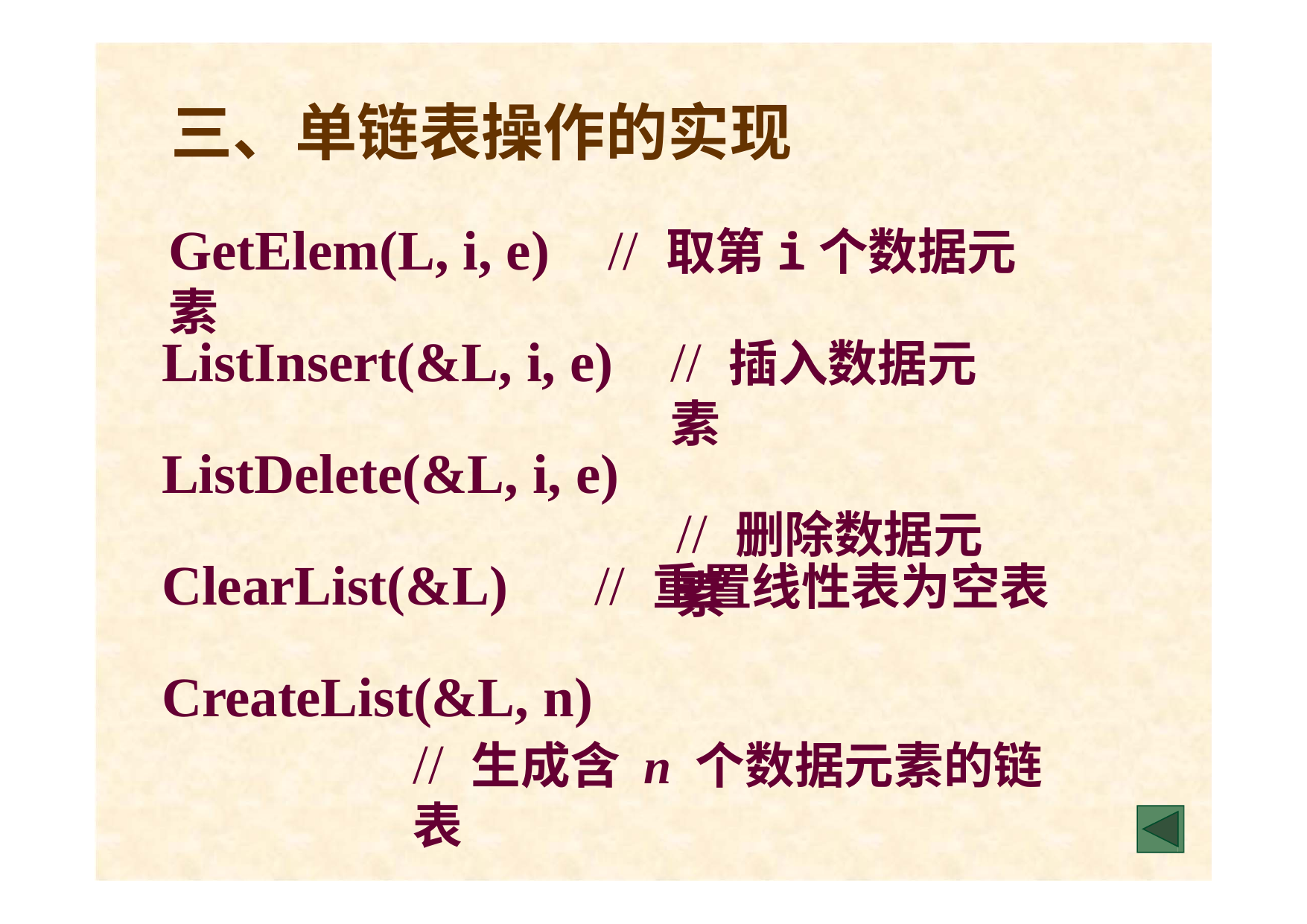

# 三、单链表操作的实现
GetElem(L, i, e)	// 取第i个数据元素
ListInsert(&L, i, e)
ListDelete(&L, i, e)
// 插入数据元素
// 删除数据元素
ClearList(&L)	// 重置线性表为空表
CreateList(&L, n)
// 生成含 n 个数据元素的链表